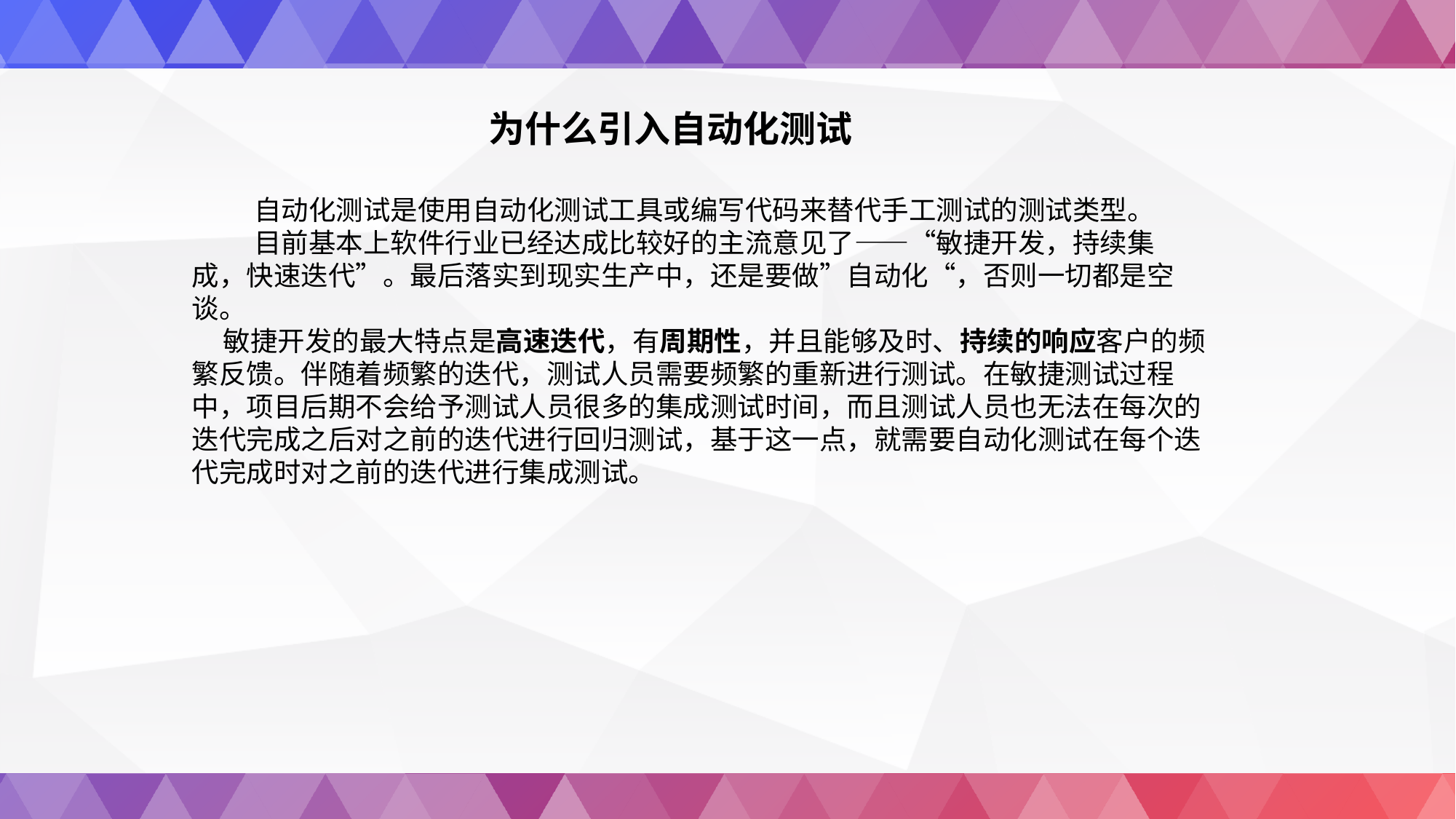

为什么引入自动化测试
         自动化测试是使用自动化测试工具或编写代码来替代手工测试的测试类型。
         目前基本上软件行业已经达成比较好的主流意见了——“敏捷开发，持续集成，快速迭代”。最后落实到现实生产中，还是要做”自动化“，否则一切都是空谈。
    敏捷开发的最大特点是高速迭代，有周期性，并且能够及时、持续的响应客户的频繁反馈。伴随着频繁的迭代，测试人员需要频繁的重新进行测试。在敏捷测试过程中，项目后期不会给予测试人员很多的集成测试时间，而且测试人员也无法在每次的迭代完成之后对之前的迭代进行回归测试，基于这一点，就需要自动化测试在每个迭代完成时对之前的迭代进行集成测试。